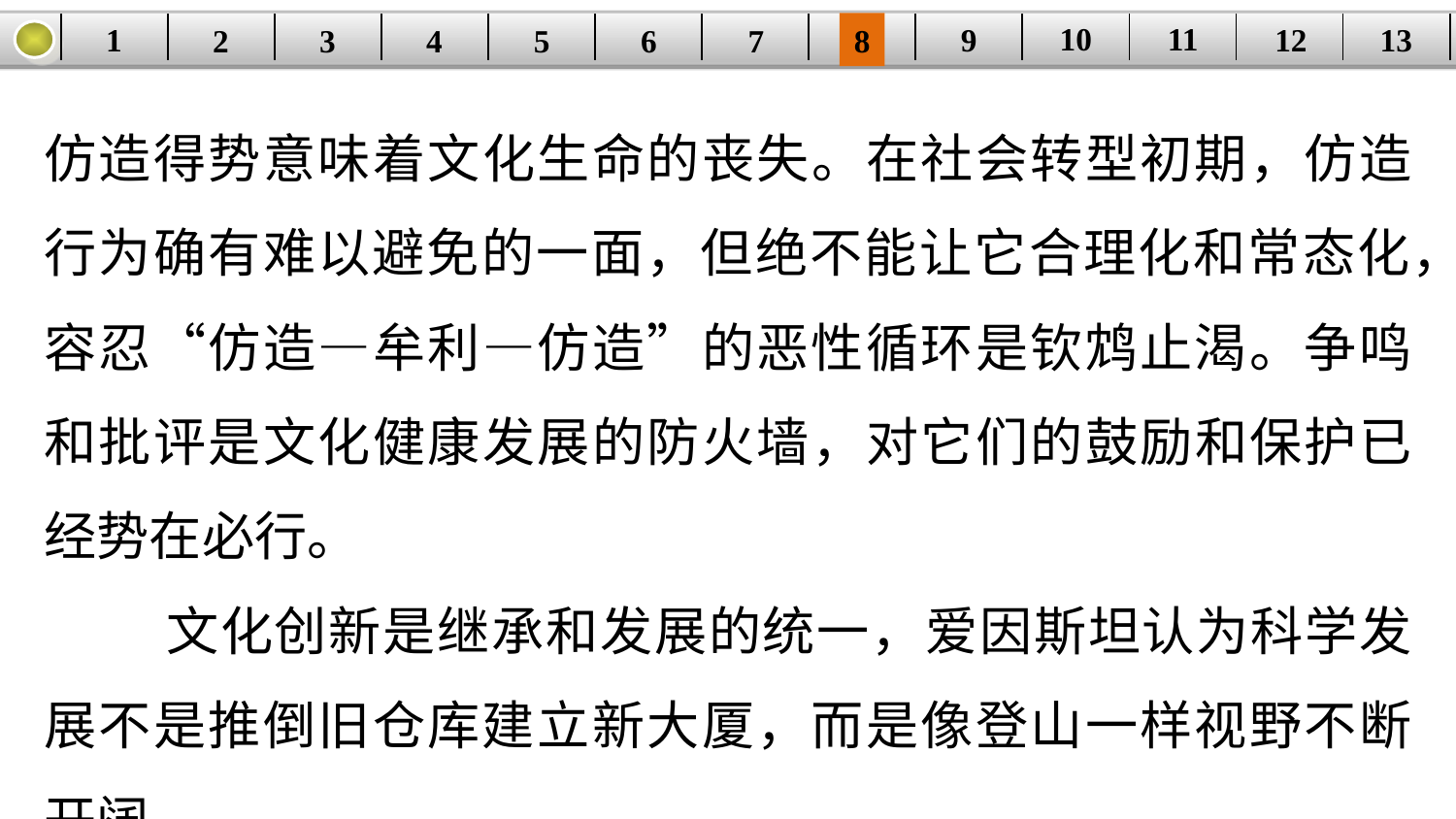

10

11
12
9
13
1
3
4
5
6
8
2
|  |  |  |  |  |  |  |  |  |  |  |  |  |
| --- | --- | --- | --- | --- | --- | --- | --- | --- | --- | --- | --- | --- |
7

仿造得势意味着文化生命的丧失。在社会转型初期，仿造行为确有难以避免的一面，但绝不能让它合理化和常态化，容忍“仿造—牟利—仿造”的恶性循环是钦鸩止渴。争鸣和批评是文化健康发展的防火墙，对它们的鼓励和保护已经势在必行。
        文化创新是继承和发展的统一，爱因斯坦认为科学发展不是推倒旧仓库建立新大厦，而是像登山一样视野不断开阔。